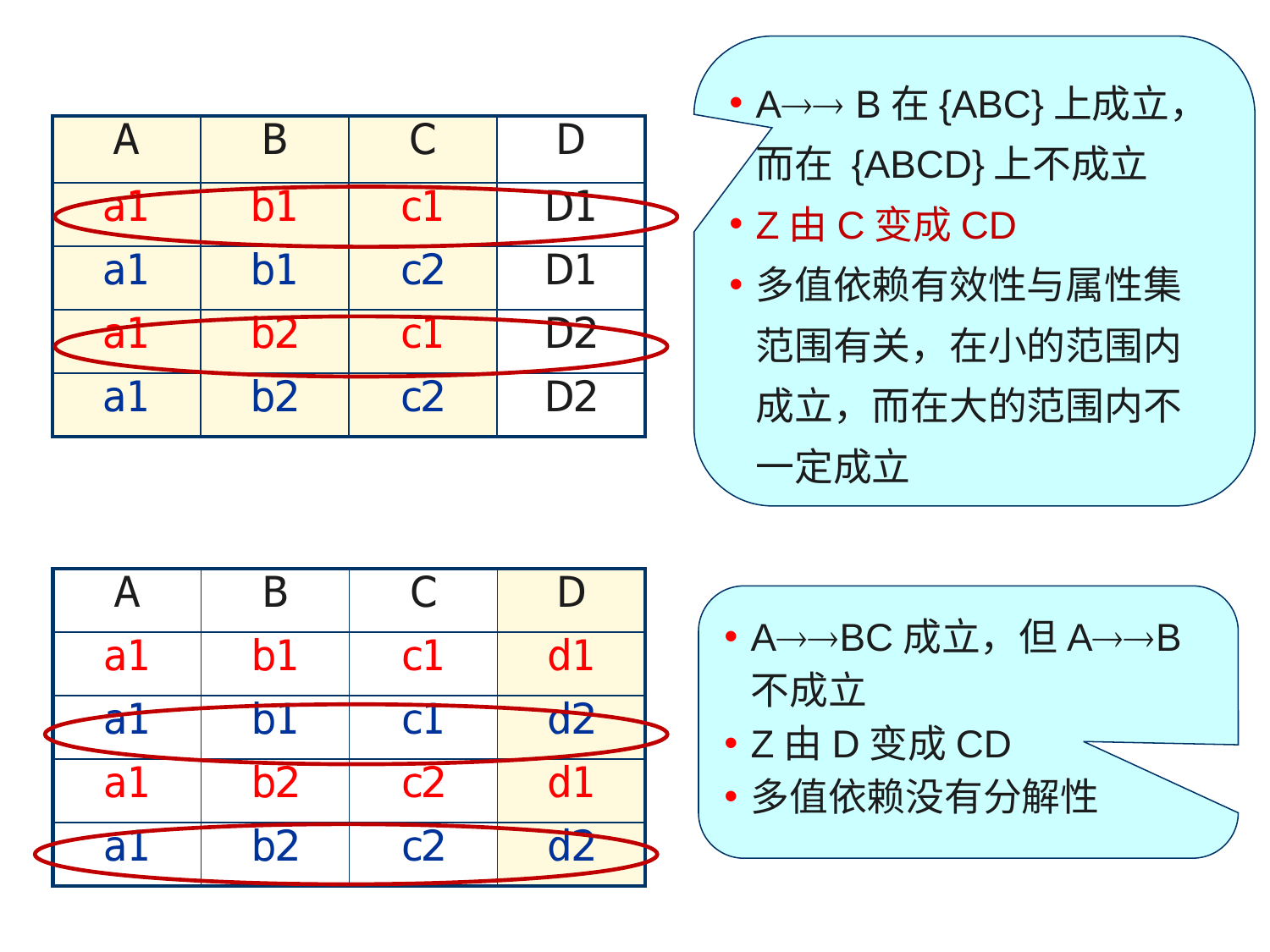

A→→ B在{ABC}上成立，而在 {ABCD}上不成立
Z由C变成CD
多值依赖有效性与属性集范围有关，在小的范围内成立，而在大的范围内不一定成立
| A | B | C | D |
| --- | --- | --- | --- |
| a1 | b1 | c1 | D1 |
| a1 | b1 | c2 | D1 |
| a1 | b2 | c1 | D2 |
| a1 | b2 | c2 | D2 |

| A | B | C | D |
| --- | --- | --- | --- |
| a1 | b1 | c1 | d1 |
| a1 | b1 | c1 | d2 |
| a1 | b2 | c2 | d1 |
| a1 | b2 | c2 | d2 |
A→→BC成立，但A→→B 不成立
Z由D变成CD
多值依赖没有分解性